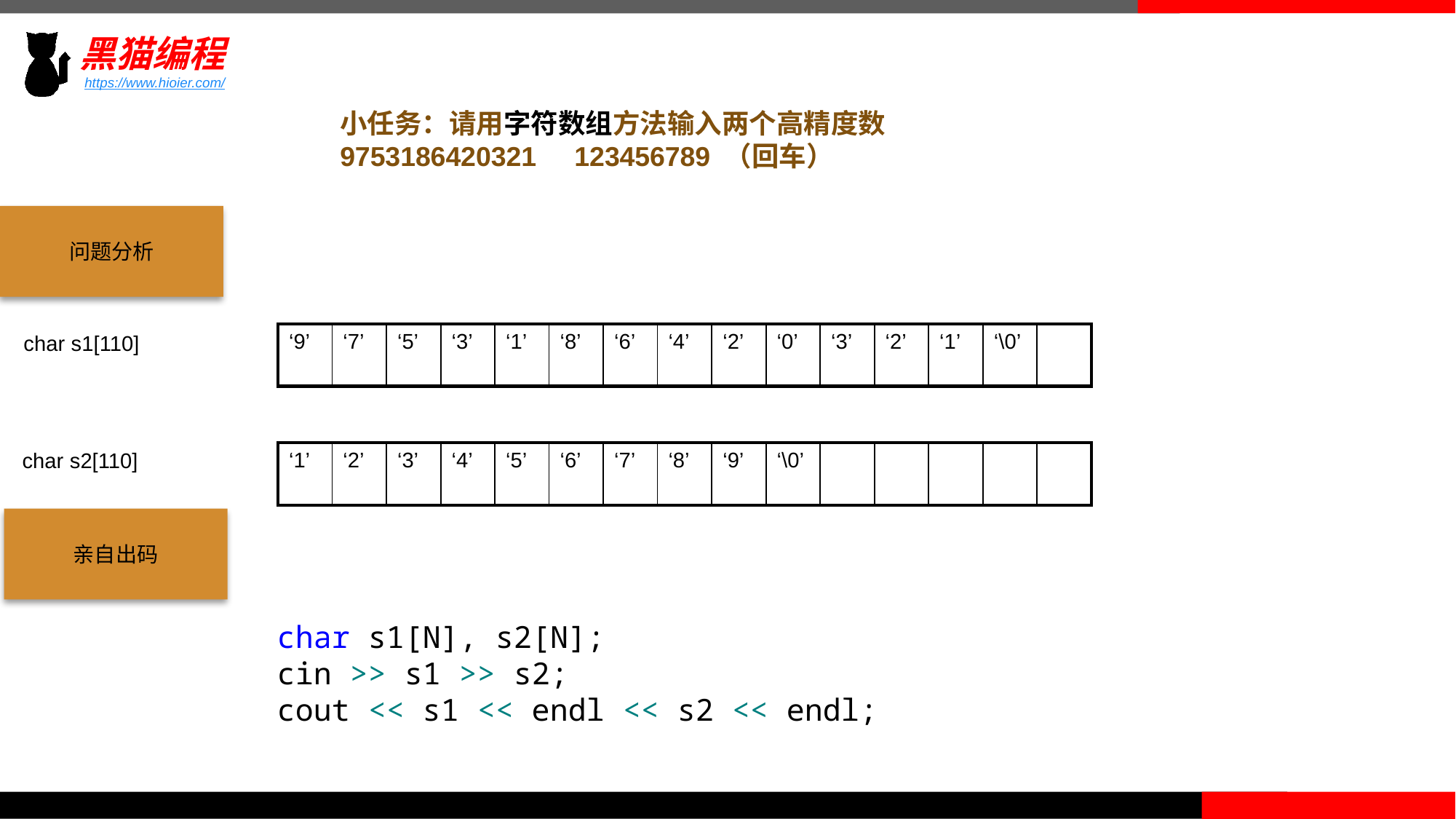

小任务：请用字符数组方法输入两个高精度数
9753186420321     123456789 （回车）
问题分析
1
| ‘9’ | ‘7’ | ‘5’ | ‘3’ | ‘1’ | ‘8’ | ‘6’ | ‘4’ | ‘2’ | ‘0’ | ‘3’ | ‘2’ | ‘1’ | ‘\0’ |  |
| --- | --- | --- | --- | --- | --- | --- | --- | --- | --- | --- | --- | --- | --- | --- |
char s1[110]
char s2[110]
| ‘1’ | ‘2’ | ‘3’ | ‘4’ | ‘5’ | ‘6’ | ‘7’ | ‘8’ | ‘9’ | ‘\0’ |  |  |  |  |  |
| --- | --- | --- | --- | --- | --- | --- | --- | --- | --- | --- | --- | --- | --- | --- |
PART  ONE
亲自出码
char s1[N], s2[N];
cin >> s1 >> s2;
cout << s1 << endl << s2 << endl;